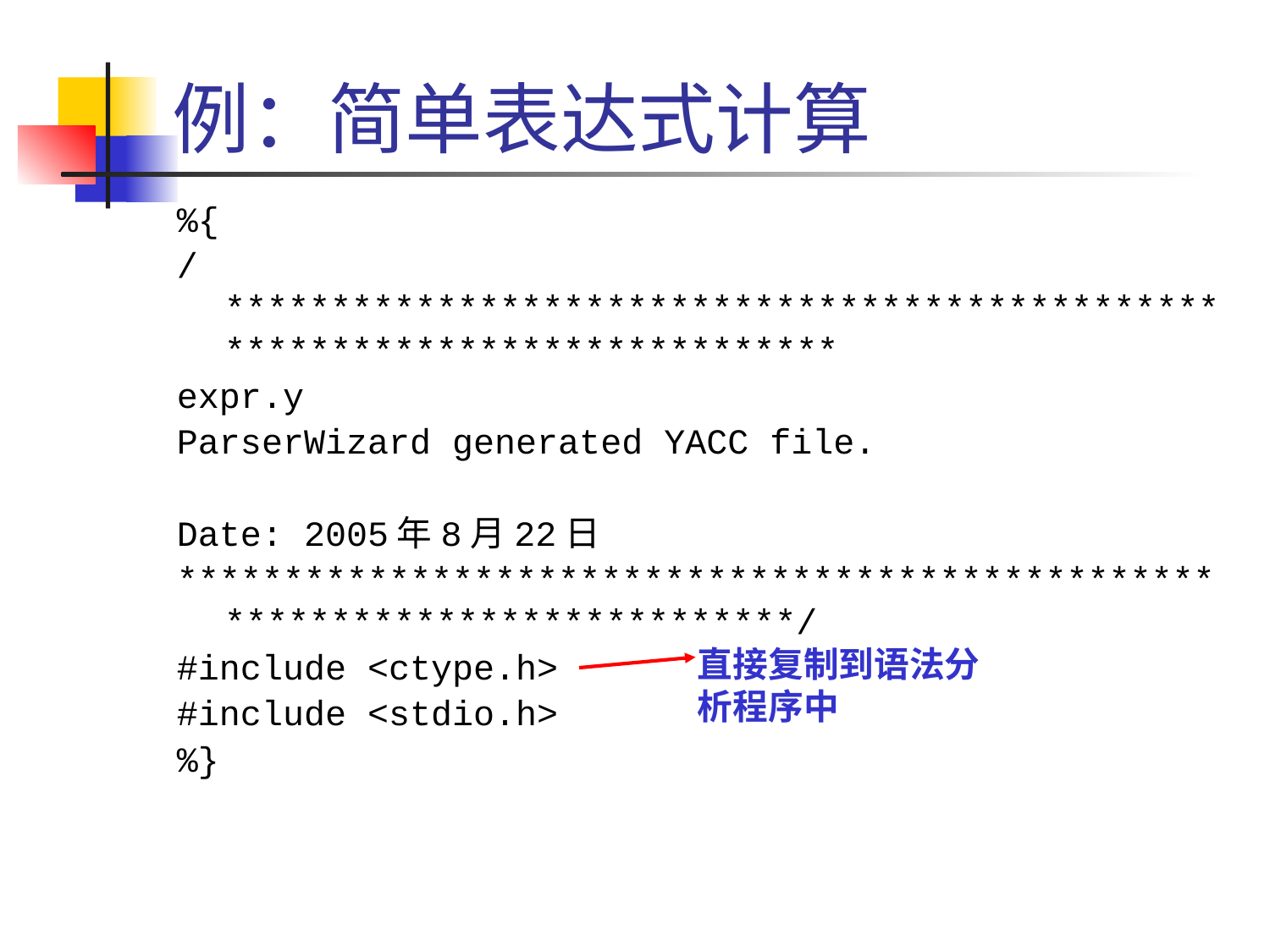

# 例：简单表达式计算
%{
/****************************************************************************
expr.y
ParserWizard generated YACC file.

Date: 2005年8月22日
****************************************************************************/
#include <ctype.h>
#include <stdio.h>
%}
直接复制到语法分析程序中